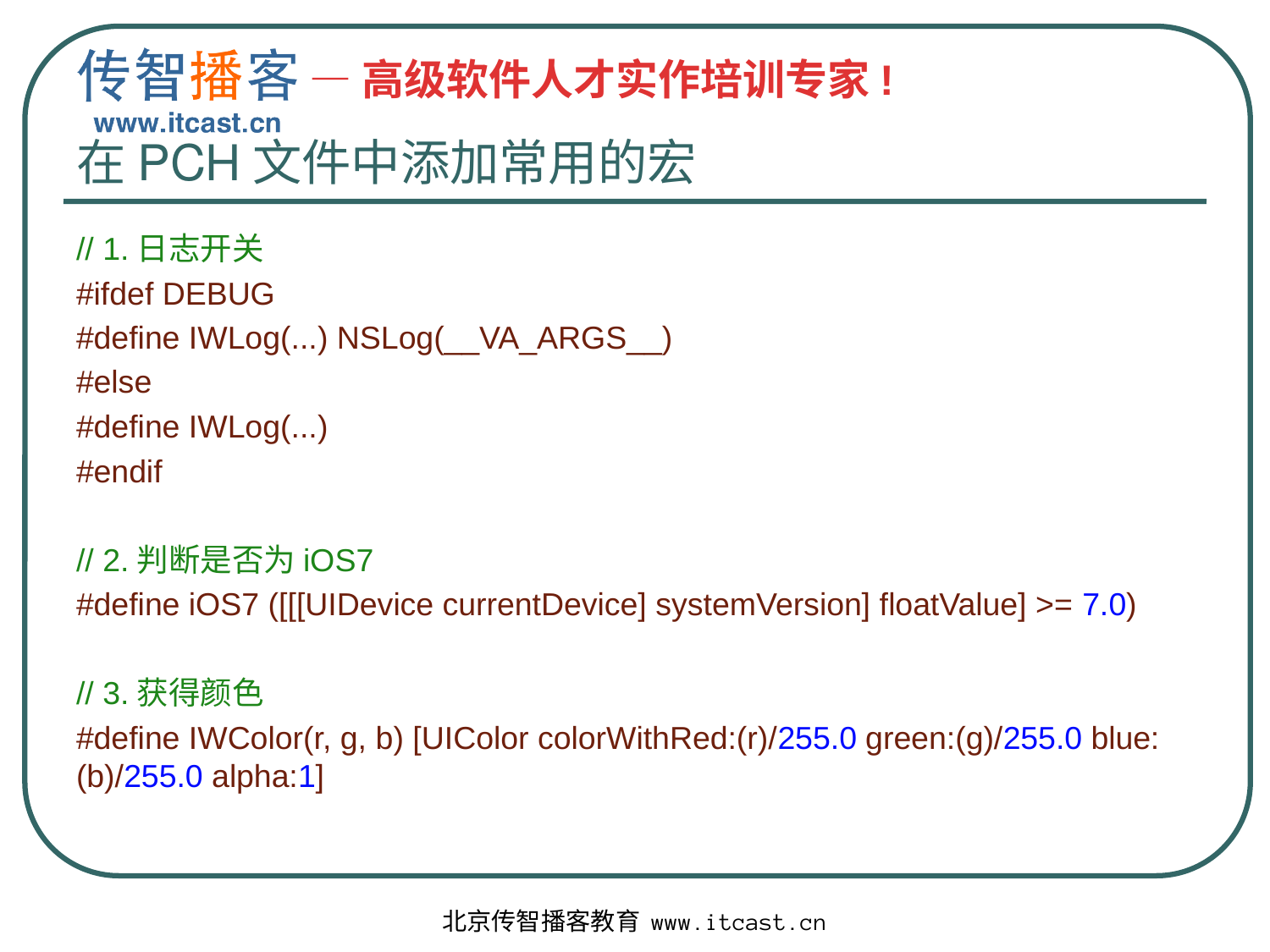

# 在PCH文件中添加常用的宏
// 1.日志开关
#ifdef DEBUG
#define IWLog(...) NSLog(__VA_ARGS__)
#else
#define IWLog(...)
#endif

// 2.判断是否为iOS7
#define iOS7 ([[[UIDevice currentDevice] systemVersion] floatValue] >= 7.0)

// 3.获得颜色
#define IWColor(r, g, b) [UIColor colorWithRed:(r)/255.0 green:(g)/255.0 blue:(b)/255.0 alpha:1]